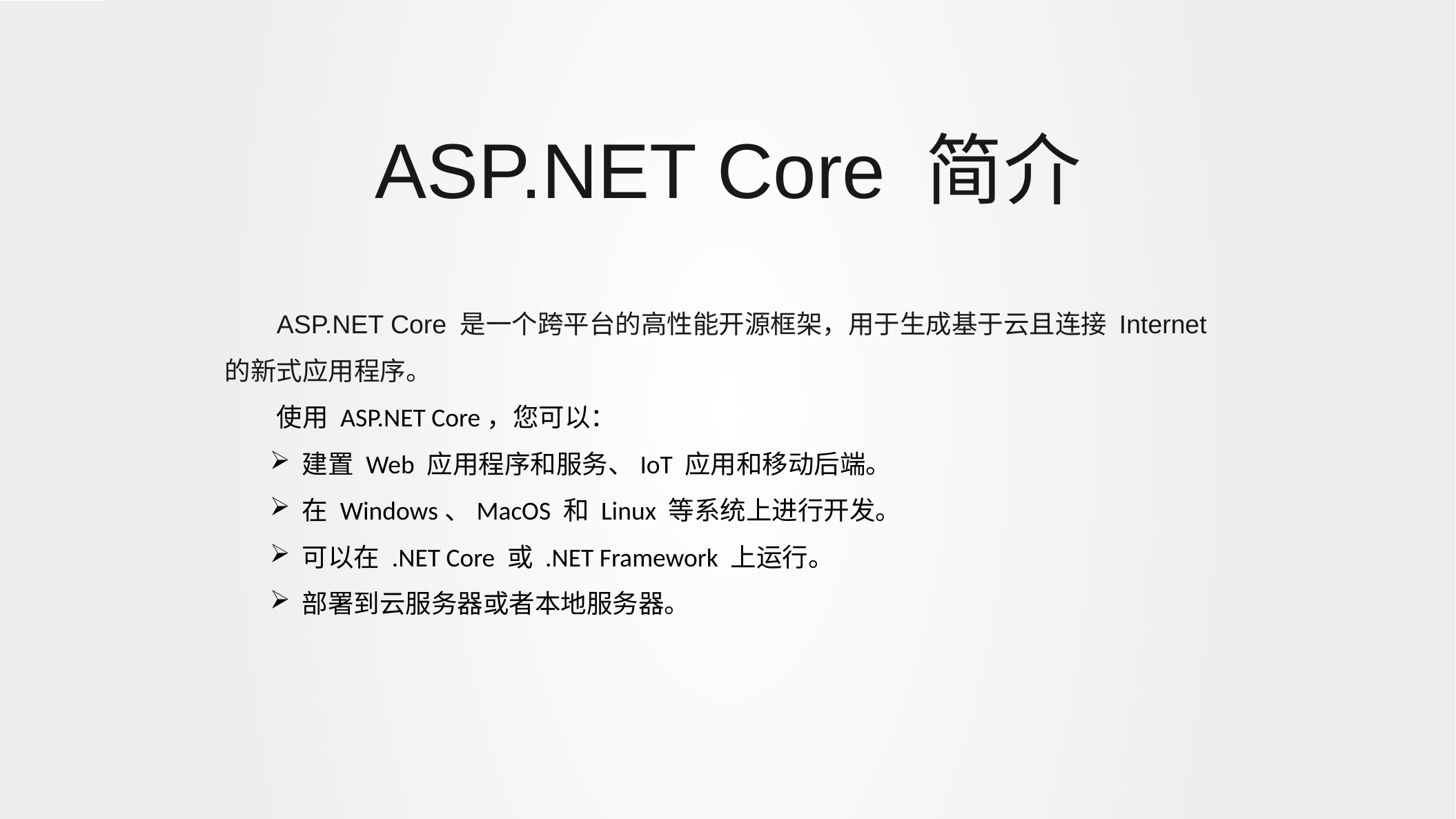

ASP.NET Core 简介

ASP.NET Core 是一个跨平台的高性能开源框架，用于生成基于云且连接 Internet 的新式应用程序。
使用 ASP.NET Core，您可以：
建置 Web 应用程序和服务、IoT 应用和移动后端。
在 Windows、MacOS 和 Linux 等系统上进行开发。
可以在 .NET Core 或 .NET Framework 上运行。
部署到云服务器或者本地服务器。